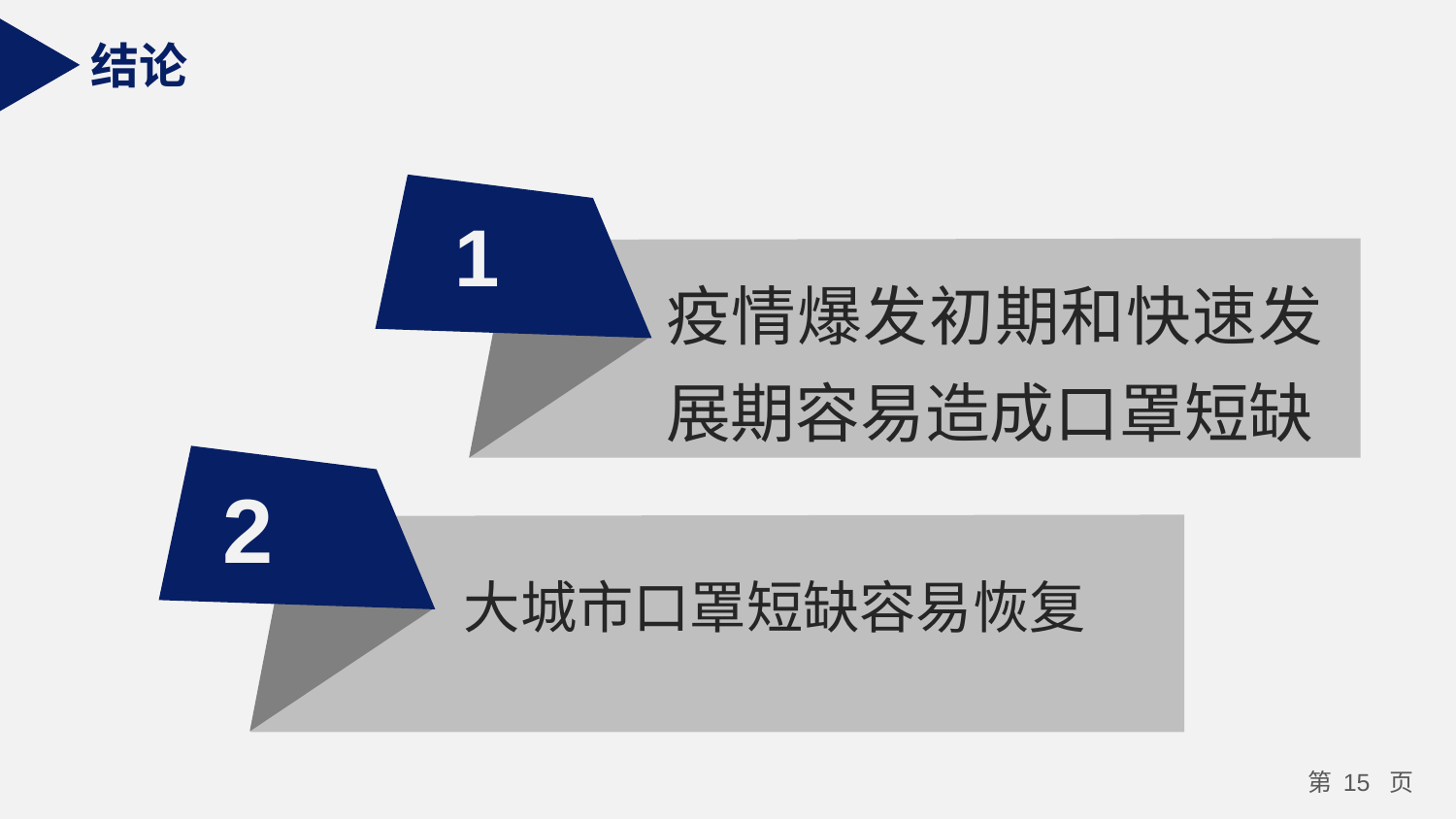

结论

疫情爆发初期和快速发展期容易造成口罩短缺

1

大城市口罩短缺容易恢复

2